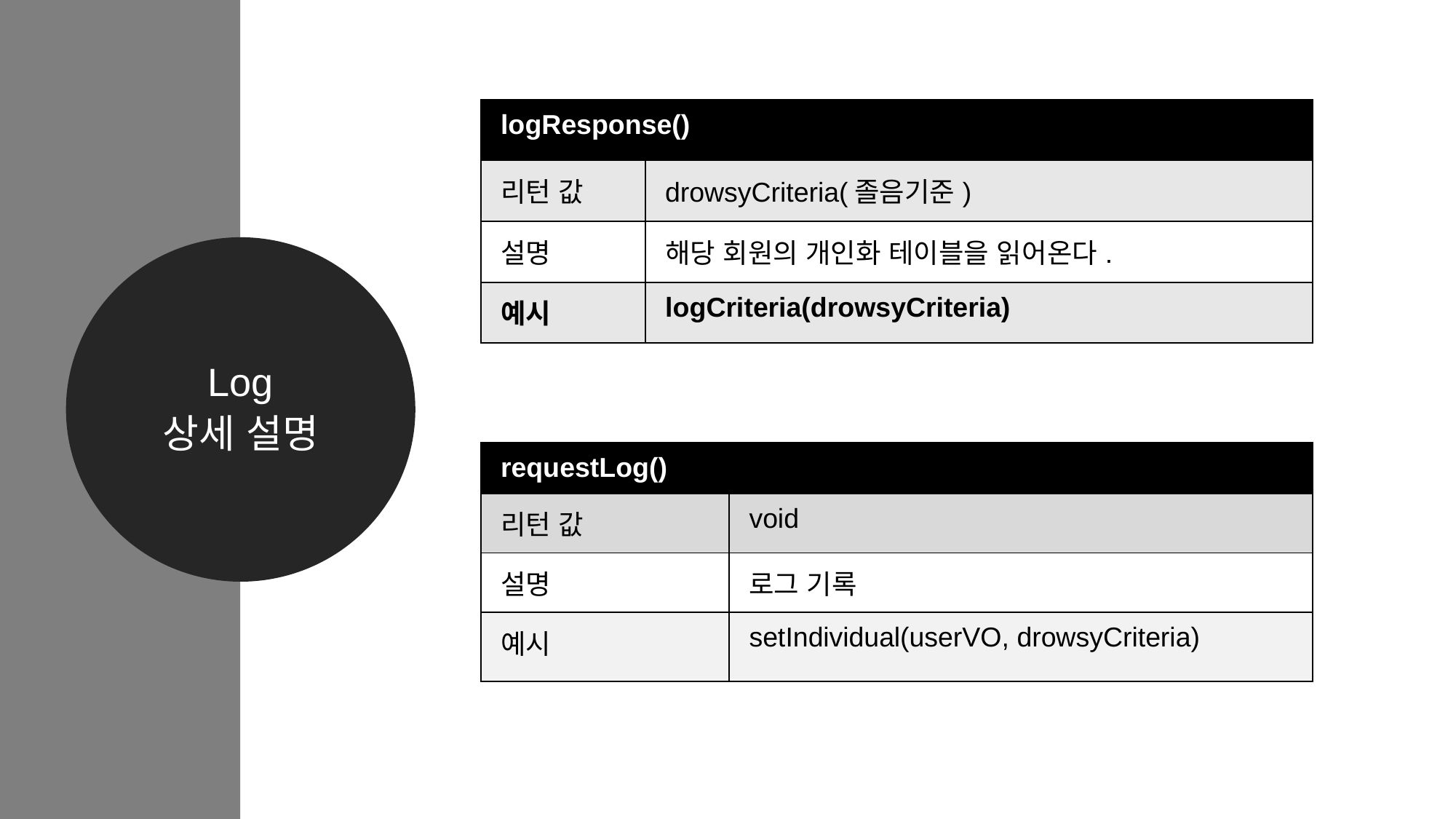

| logResponse() |  |
| --- | --- |
| 리턴 값 | drowsyCriteria(졸음기준) |
| 설명 | 해당 회원의 개인화 테이블을 읽어온다. |
| 예시 | logCriteria(drowsyCriteria) |
Log
상세 설명
| requestLog() |  |
| --- | --- |
| 리턴 값 | void |
| 설명 | 로그 기록 |
| 예시 | setIndividual(userVO, drowsyCriteria) |